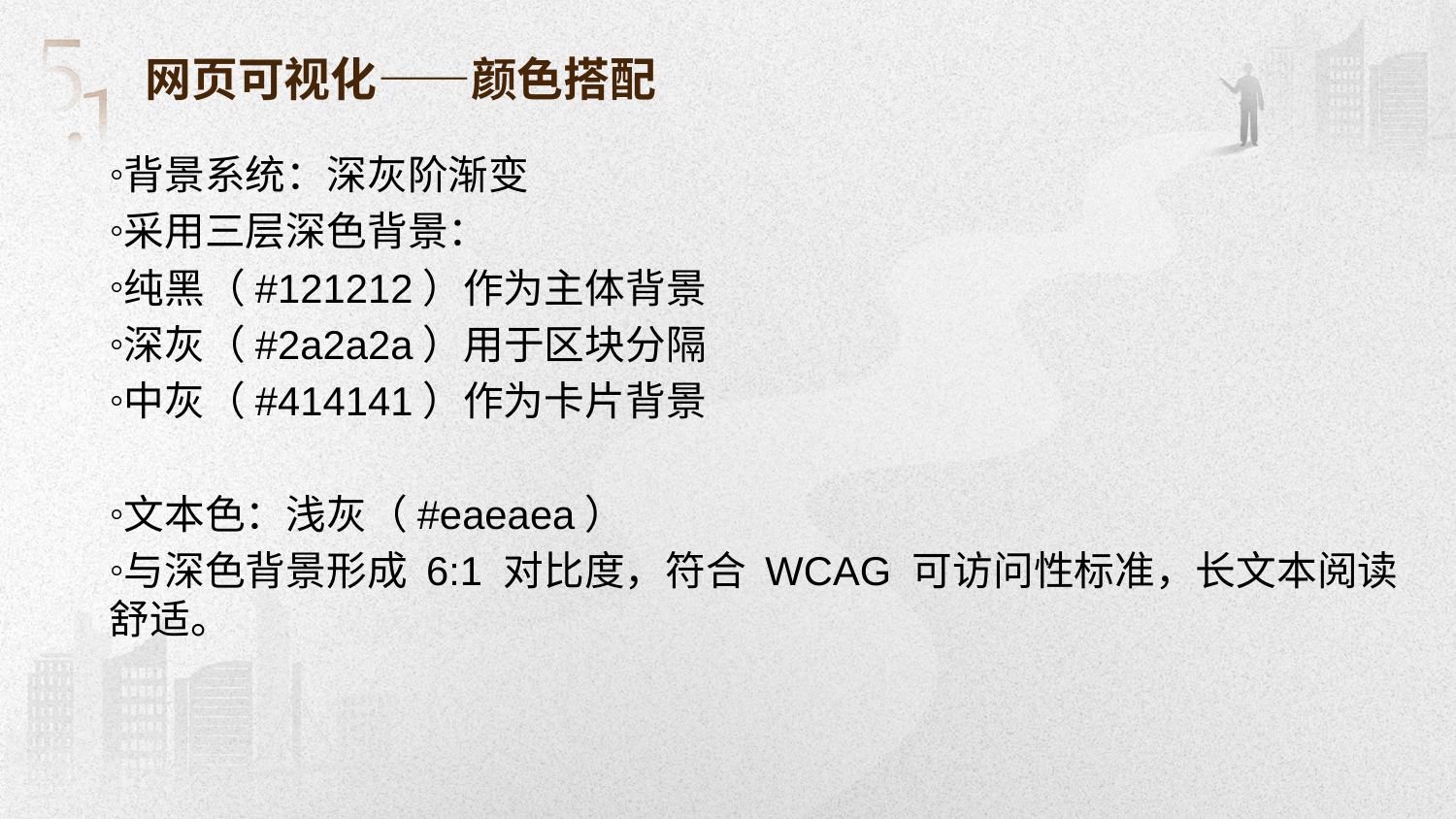

网页可视化——颜色搭配
背景系统：深灰阶渐变
采用三层深色背景：
纯黑（#121212）作为主体背景
深灰（#2a2a2a）用于区块分隔
中灰（#414141）作为卡片背景

文本色：浅灰（#eaeaea）
与深色背景形成 6:1 对比度，符合 WCAG 可访问性标准，长文本阅读舒适。